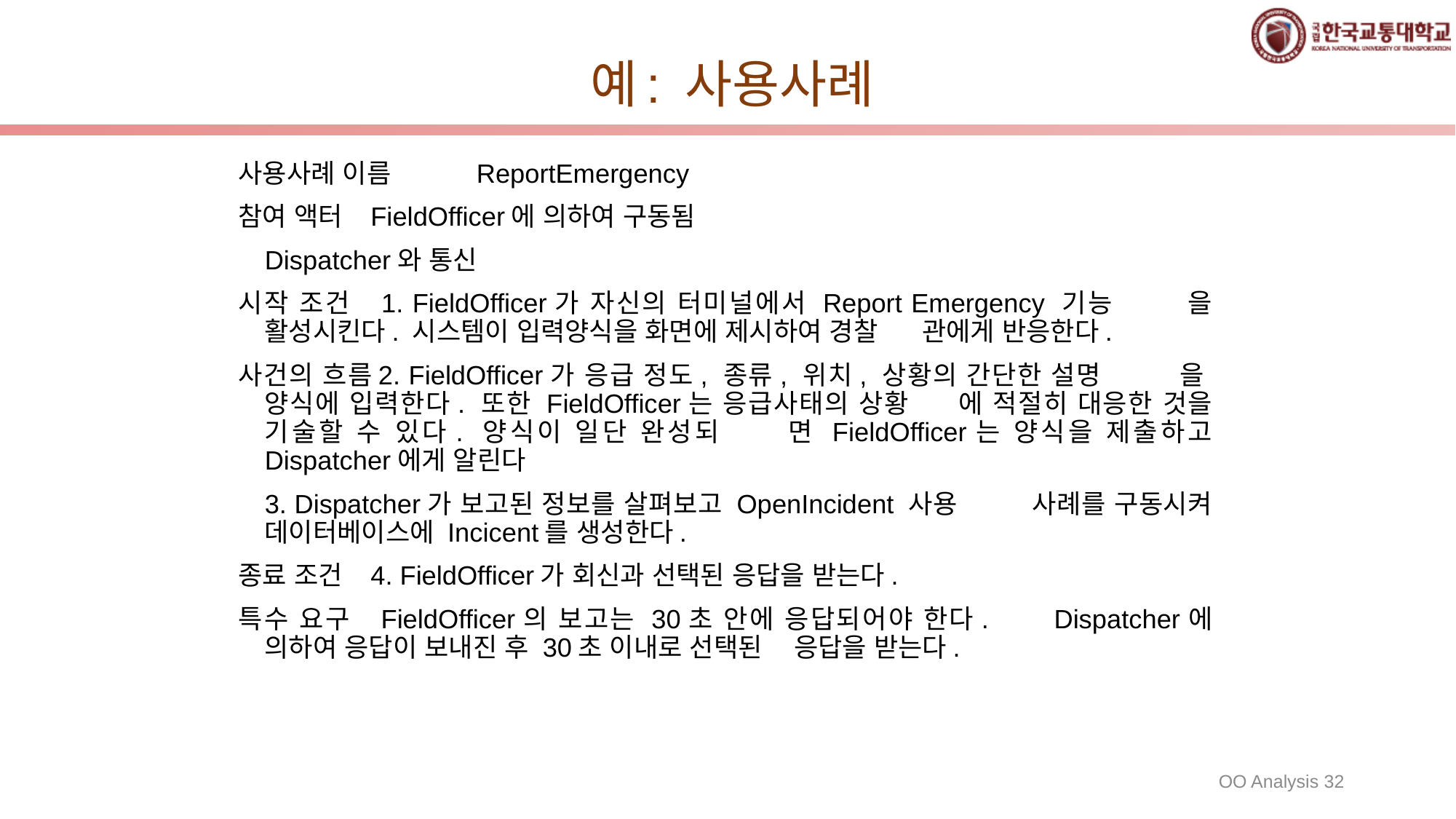

# 예: 사용사례
사용사례 이름	ReportEmergency
참여 액터	FieldOfficer에 의하여 구동됨
			Dispatcher와 통신
시작 조건	1. FieldOfficer가 자신의 터미널에서 Report Emergency 기능		   을 활성시킨다. 시스템이 입력양식을 화면에 제시하여 경찰		   관에게 반응한다.
사건의 흐름	2. FieldOfficer가 응급 정도, 종류, 위치, 상황의 간단한 설명		   을  양식에 입력한다. 또한 FieldOfficer는 응급사태의 상황		   에 적절히 대응한 것을 기술할 수 있다. 양식이 일단 완성되		   면 FieldOfficer는 양식을 제출하고 Dispatcher에게 알린다
			3. Dispatcher가 보고된 정보를 살펴보고 OpenIncident 사용		  사례를 구동시켜 데이터베이스에 Incicent를 생성한다.
종료 조건	4. FieldOfficer가 회신과 선택된 응답을 받는다.
특수 요구	FieldOfficer의 보고는 30초 안에 응답되어야 한다. 			Dispatcher에 의하여 응답이 보내진 후 30초 이내로 선택된 			응답을 받는다.
OO Analysis 32